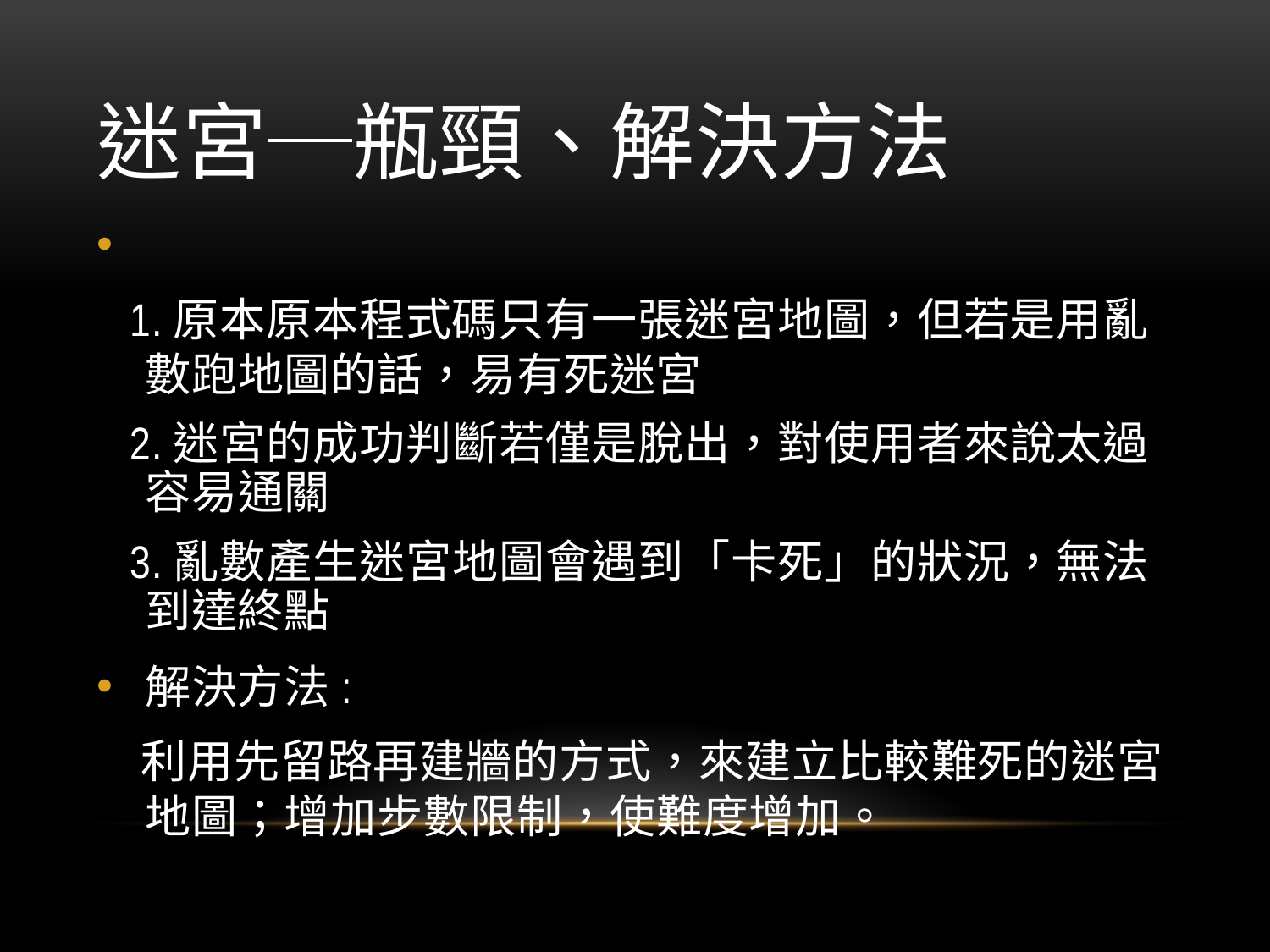

# 迷宮─瓶頸、解決方法
瓶頸:
   1.原本原本程式碼只有一張迷宮地圖，但若是用亂數跑地圖的話，易有死迷宮
   2.迷宮的成功判斷若僅是脫出，對使用者來說太過容易通關
   3.亂數產生迷宮地圖會遇到「卡死」的狀況，無法到達終點
解決方法:
   利用先留路再建牆的方式，來建立比較難死的迷宮地圖；增加步數限制，使難度增加。